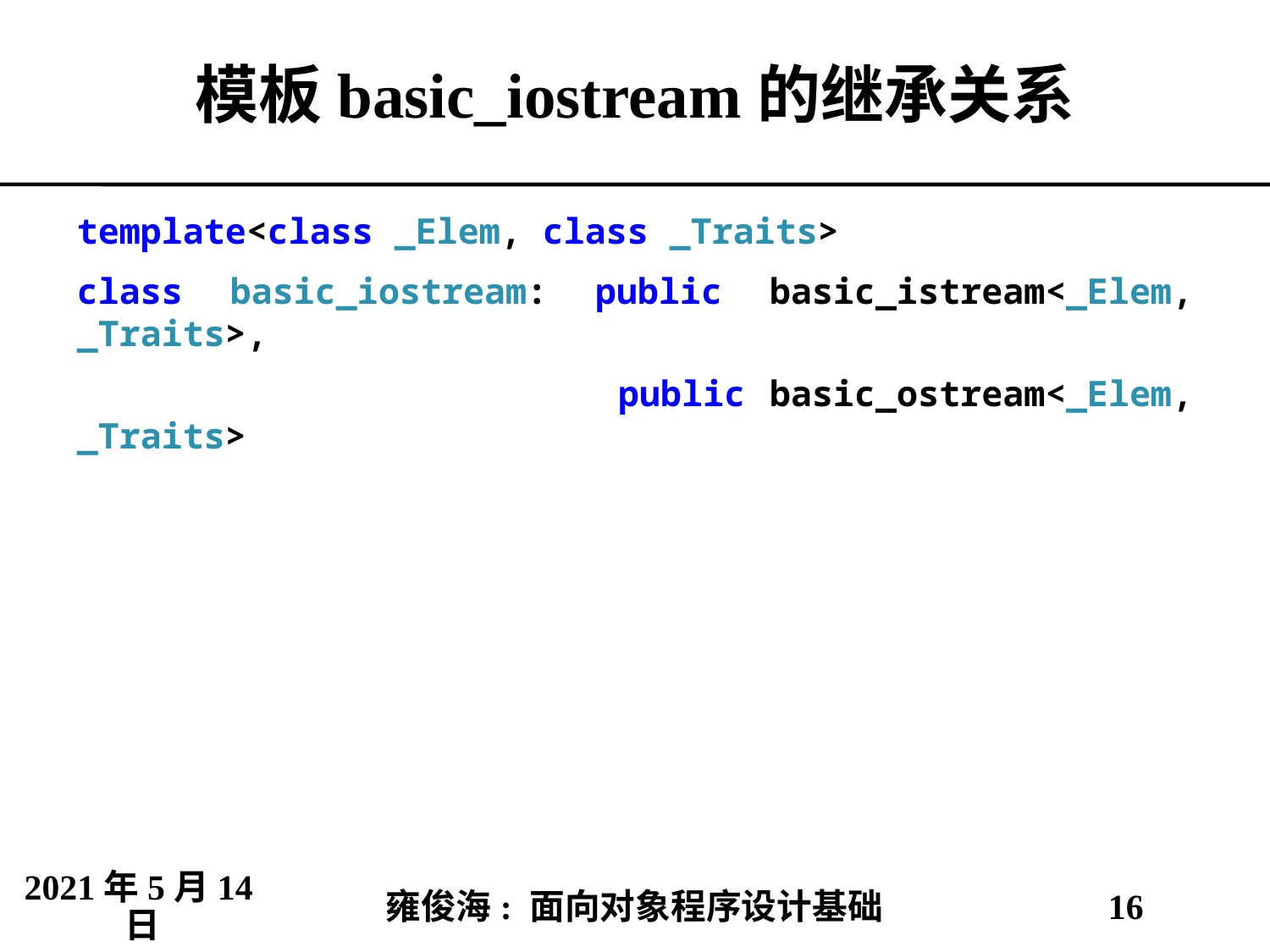

# 模板basic_iostream的继承关系

template<class _Elem, class _Traits>
class basic_iostream: public basic_istream<_Elem, _Traits>,
                      public basic_ostream<_Elem, _Traits>
2021年5月14日
雍俊海: 面向对象程序设计基础
16